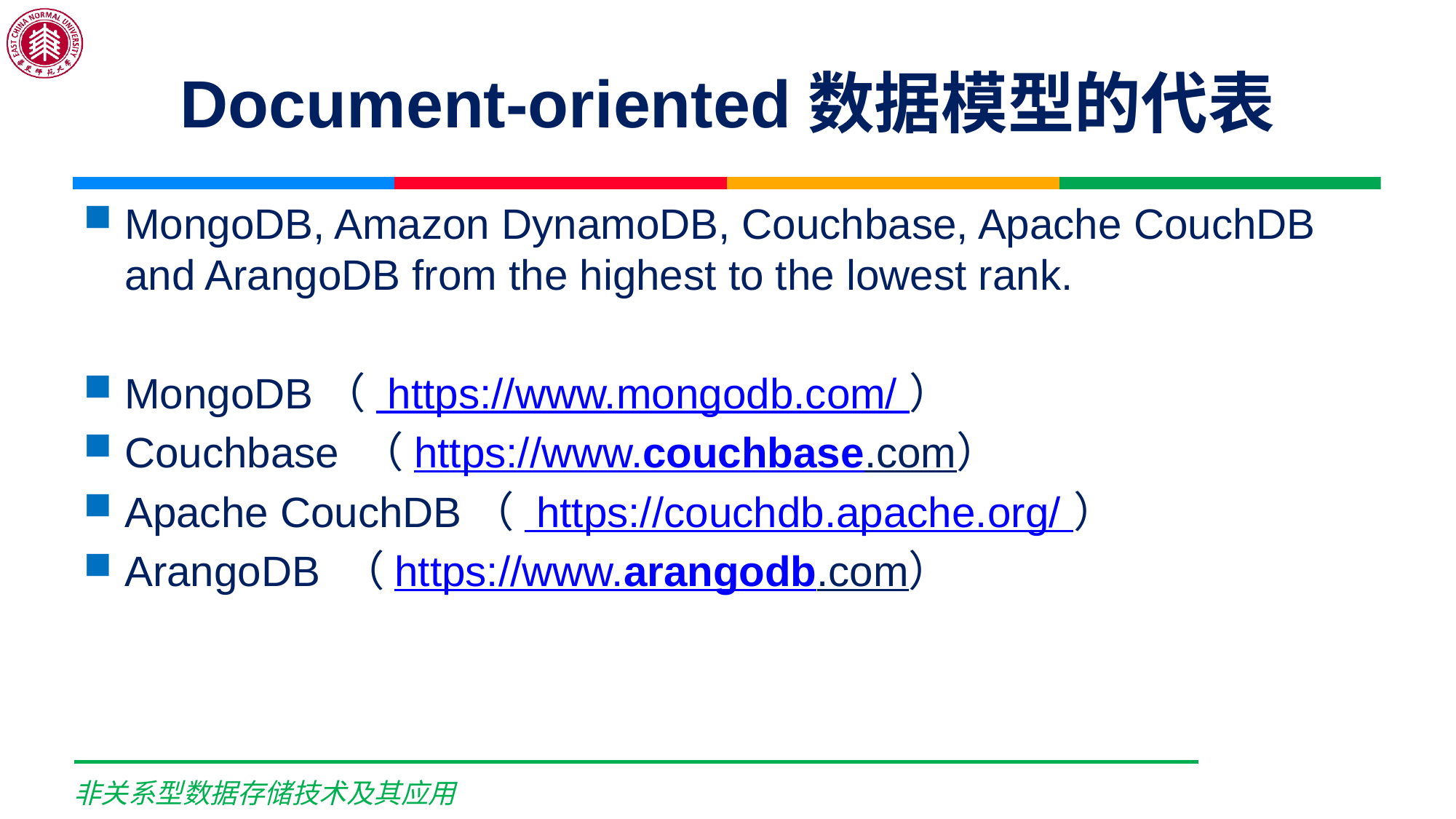

# Document-oriented数据模型的代表
MongoDB, Amazon DynamoDB, Couchbase, Apache CouchDB and ArangoDB from the highest to the lowest rank.

MongoDB（ https://www.mongodb.com/ ）
Couchbase （https://www.couchbase.com）
Apache CouchDB（ https://couchdb.apache.org/ ）
ArangoDB （https://www.arangodb.com）